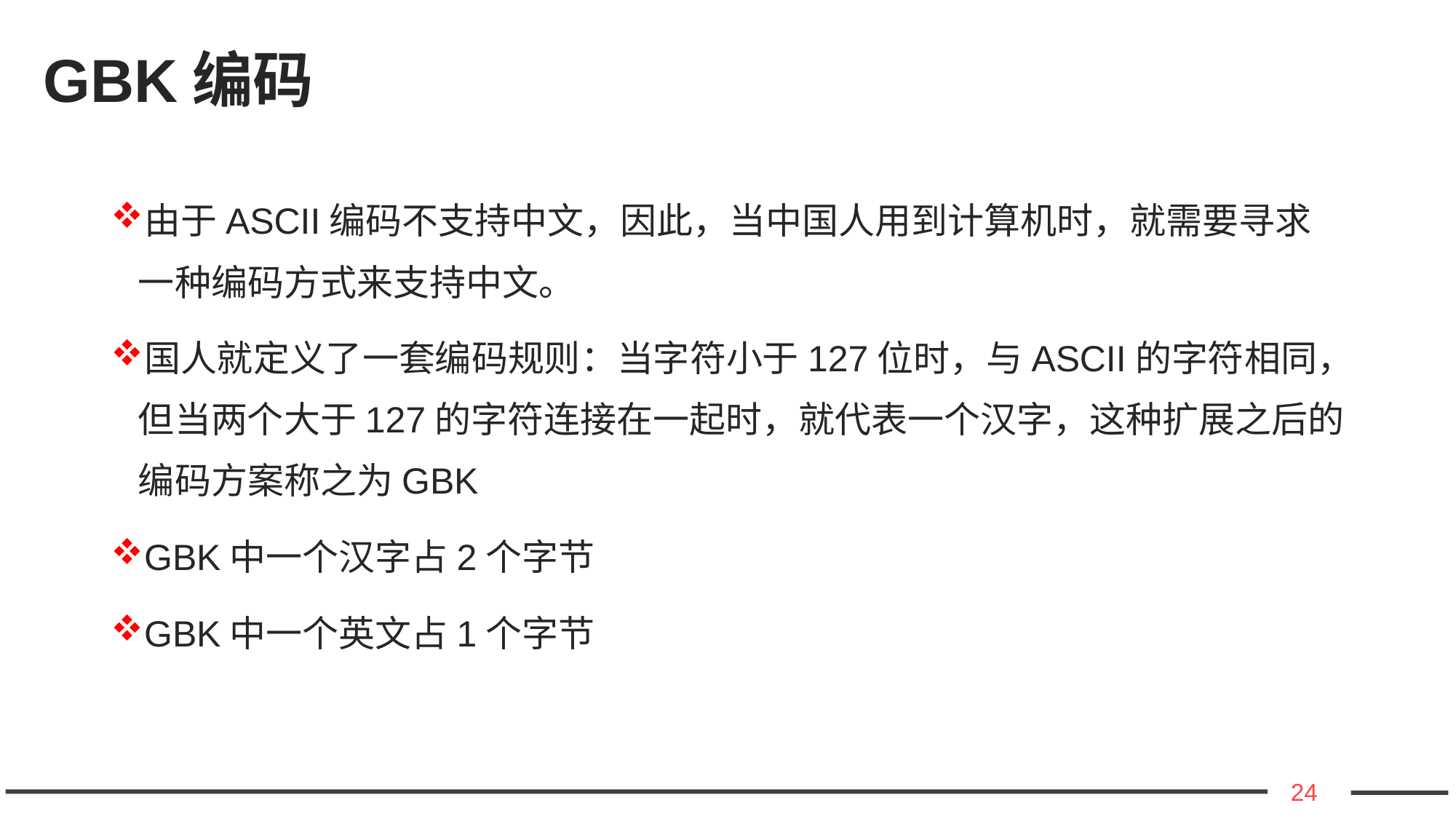

# GBK编码
由于ASCII编码不支持中文，因此，当中国人用到计算机时，就需要寻求一种编码方式来支持中文。
国人就定义了一套编码规则：当字符小于127位时，与ASCII的字符相同，但当两个大于127的字符连接在一起时，就代表一个汉字，这种扩展之后的编码方案称之为GBK
GBK中一个汉字占2个字节
GBK中一个英文占1个字节